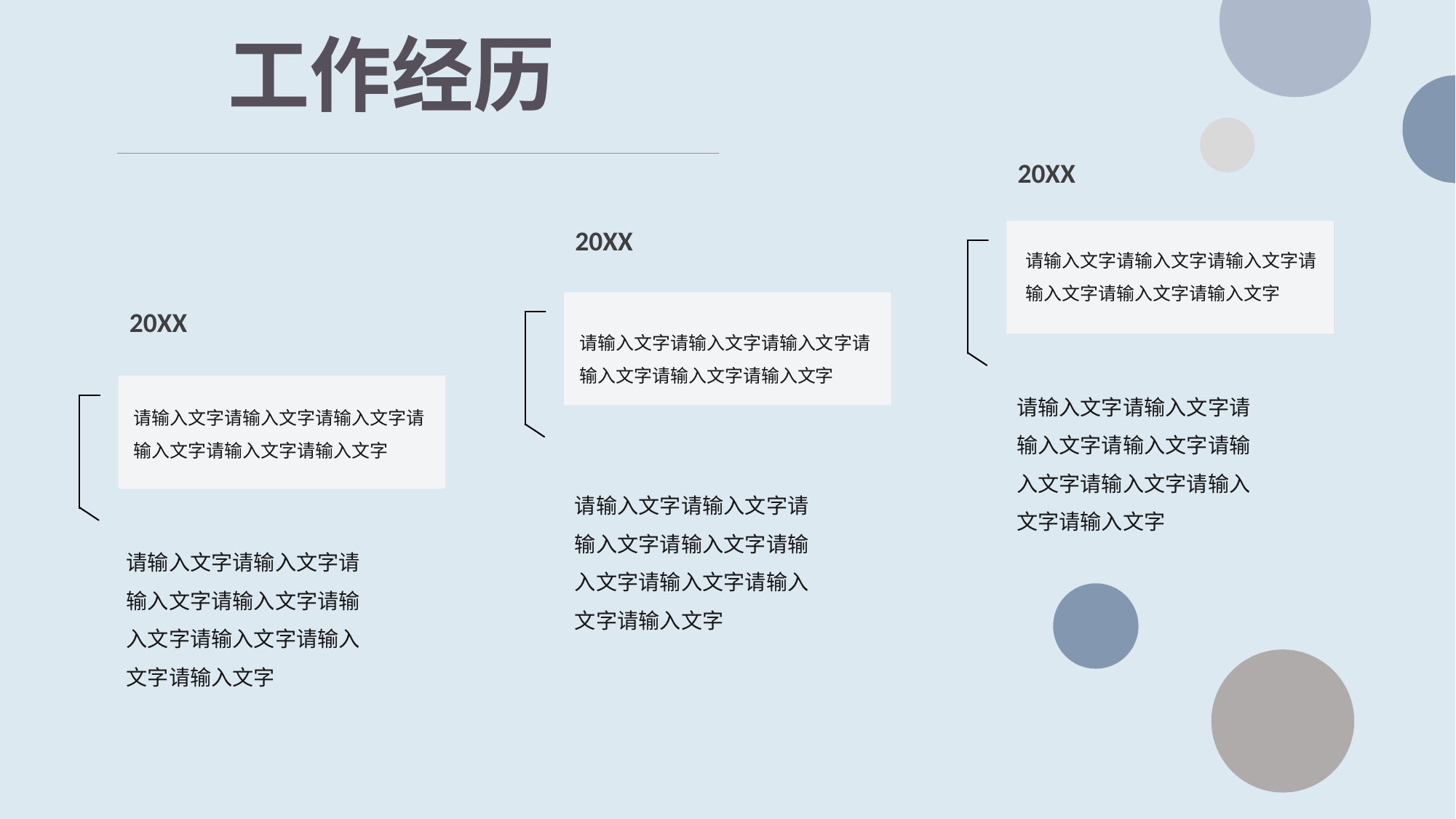

工作经历

20XX
20XX

请输入文字请输入文字请输入文字请输入文字请输入文字请输入文字

20XX
请输入文字请输入文字请输入文字请输入文字请输入文字请输入文字

请输入文字请输入文字请输入文字请输入文字请输入文字请输入文字请输入文字请输入文字
请输入文字请输入文字请输入文字请输入文字请输入文字请输入文字

请输入文字请输入文字请输入文字请输入文字请输入文字请输入文字请输入文字请输入文字
请输入文字请输入文字请输入文字请输入文字请输入文字请输入文字请输入文字请输入文字